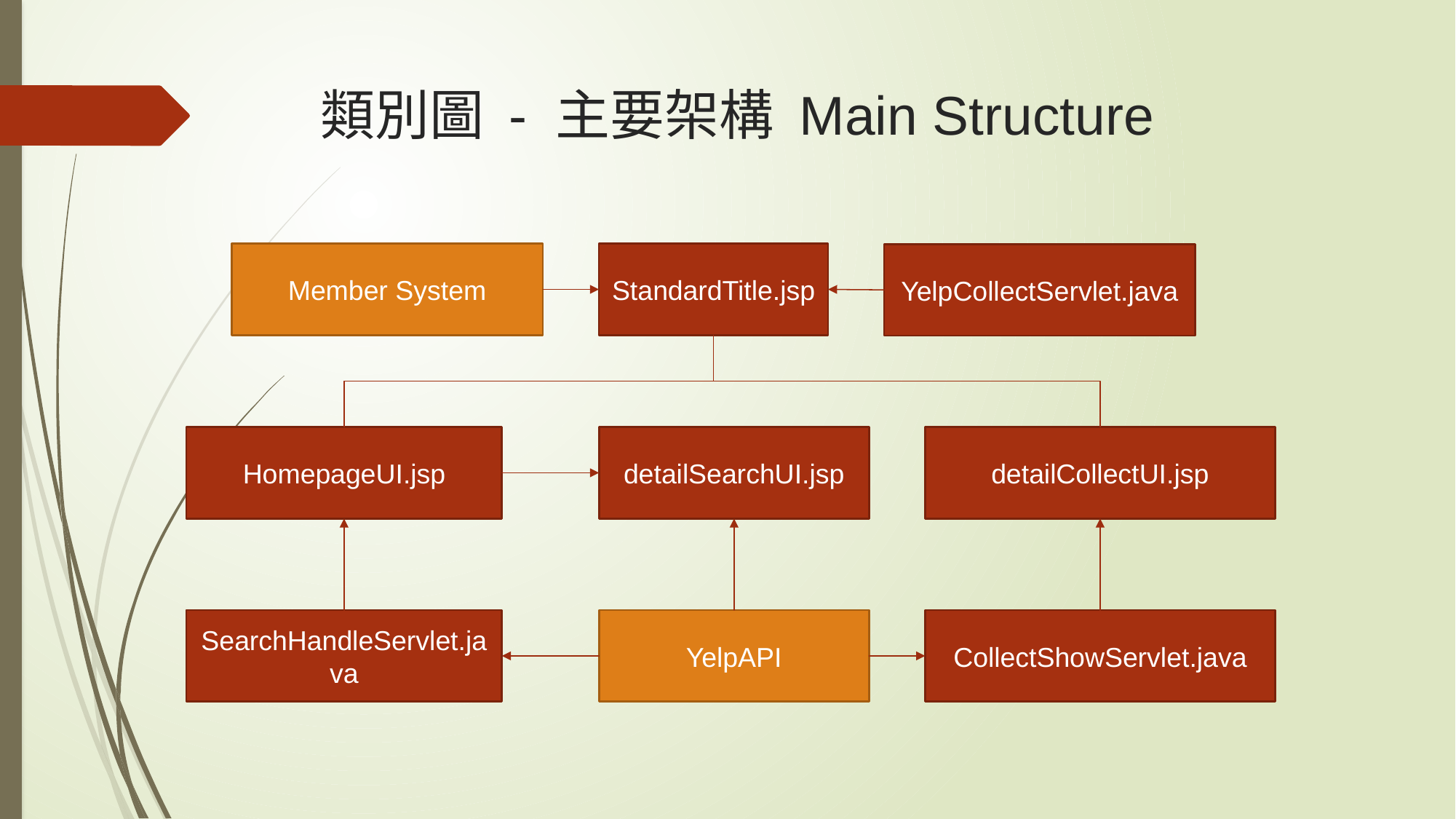

# 類別圖 - 主要架構 Main Structure
Member System
StandardTitle.jsp
YelpCollectServlet.java
detailSearchUI.jsp
HomepageUI.jsp
detailCollectUI.jsp
YelpAPI
CollectShowServlet.java
SearchHandleServlet.java